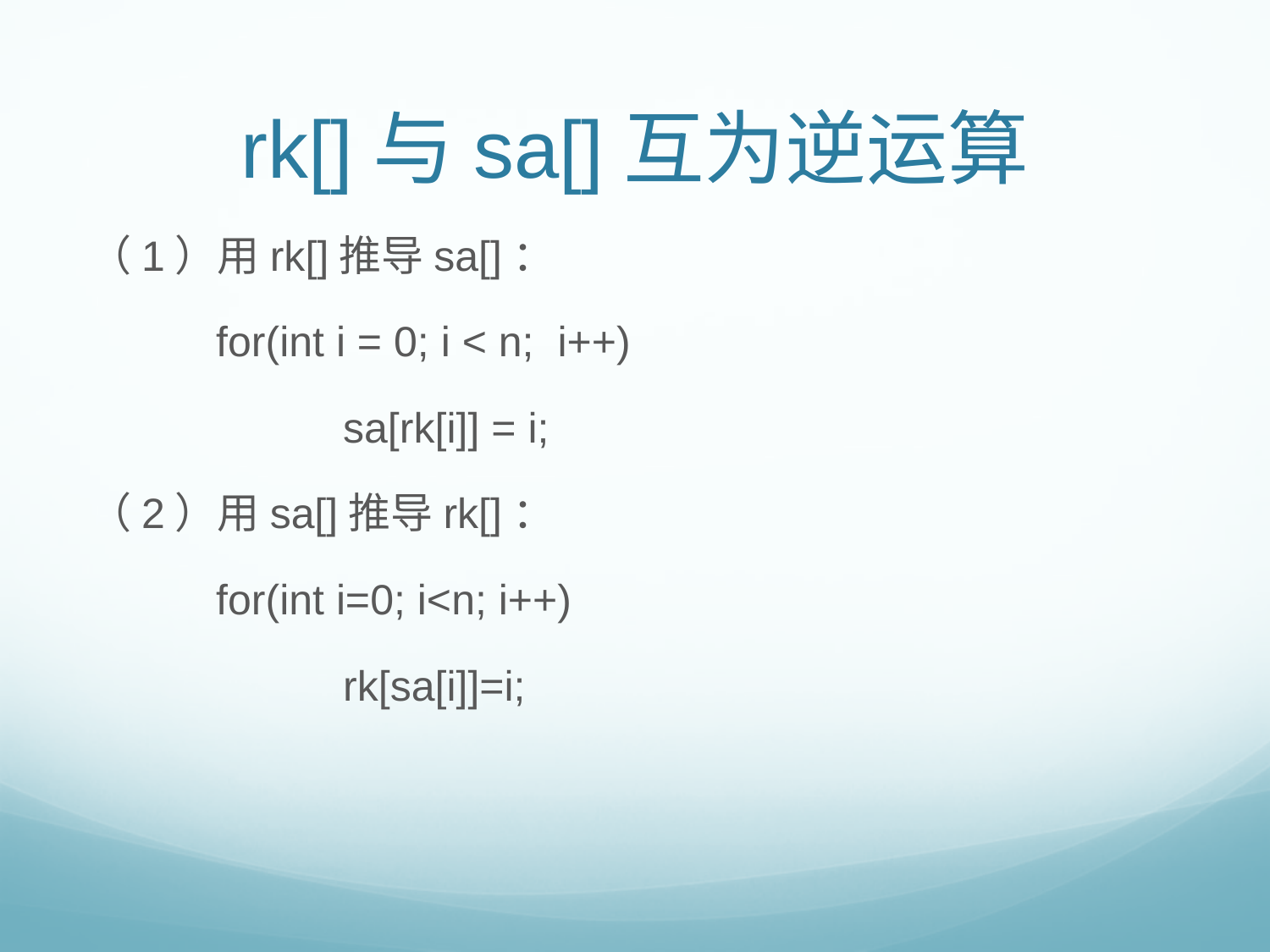

# rk[]与sa[]互为逆运算
（1）用rk[]推导sa[]：
	for(int i = 0; i < n;  i++)
		sa[rk[i]] = i;
（2）用sa[]推导rk[]：
	for(int i=0; i<n; i++)
		rk[sa[i]]=i;